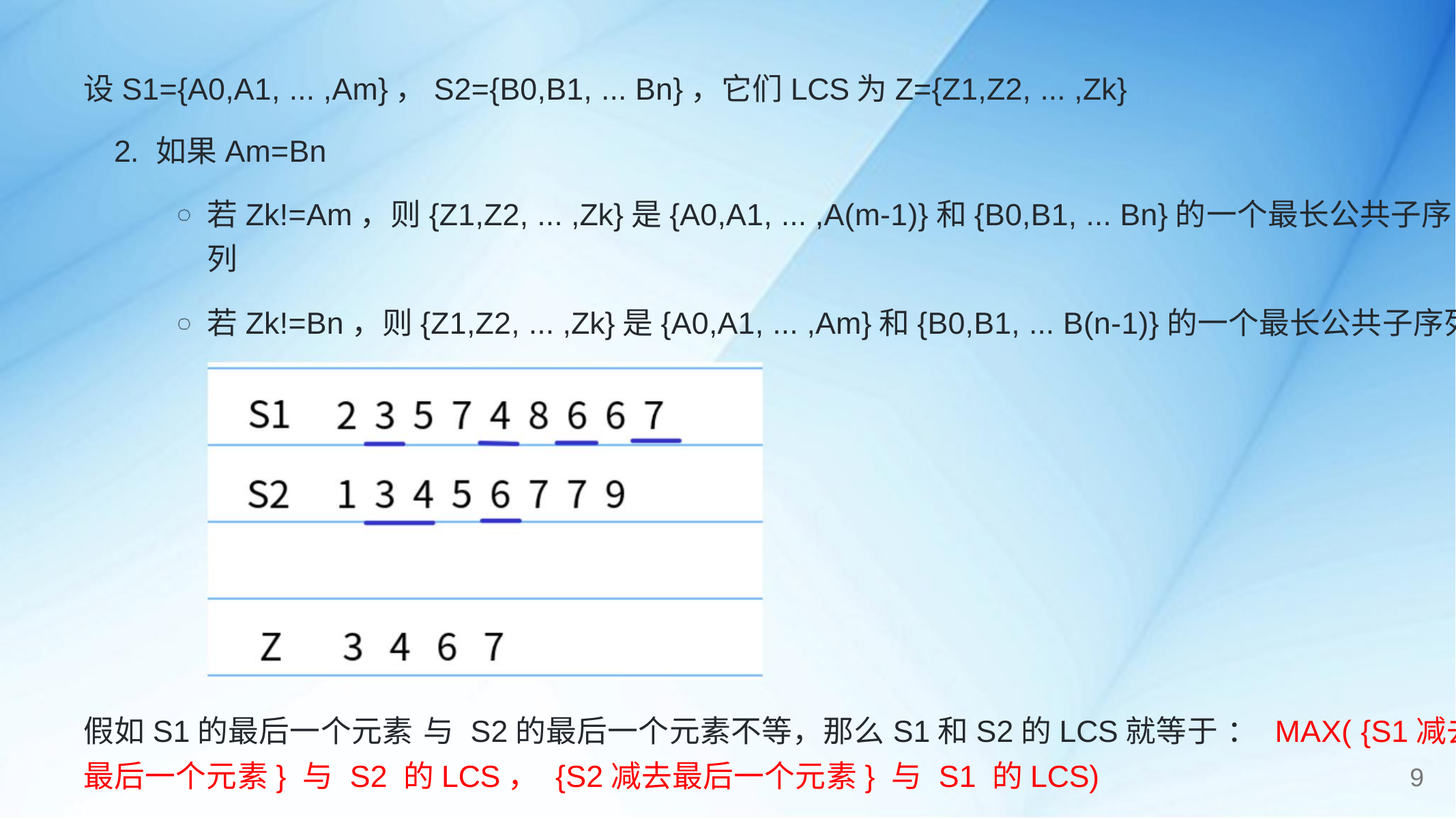

设S1={A0,A1, ... ,Am}，S2={B0,B1, ... Bn}，它们LCS为Z={Z1,Z2, ... ,Zk}
2. 如果Am=Bn
若Zk!=Am，则{Z1,Z2, ... ,Zk}是{A0,A1, ... ,A(m-1)}和{B0,B1, ... Bn}的一个最长公共子序
列
若Zk!=Bn，则{Z1,Z2, ... ,Zk}是{A0,A1, ... ,Am}和{B0,B1, ... B(n-1)}的一个最长公共子序列
假如S1的最后一个元素 与 S2的最后一个元素不等，那么S1和S2的LCS就等于 ： MAX( {S1减去
最后一个元素} 与 S2 的LCS， {S2减去最后一个元素} 与 S1 的LCS)
9